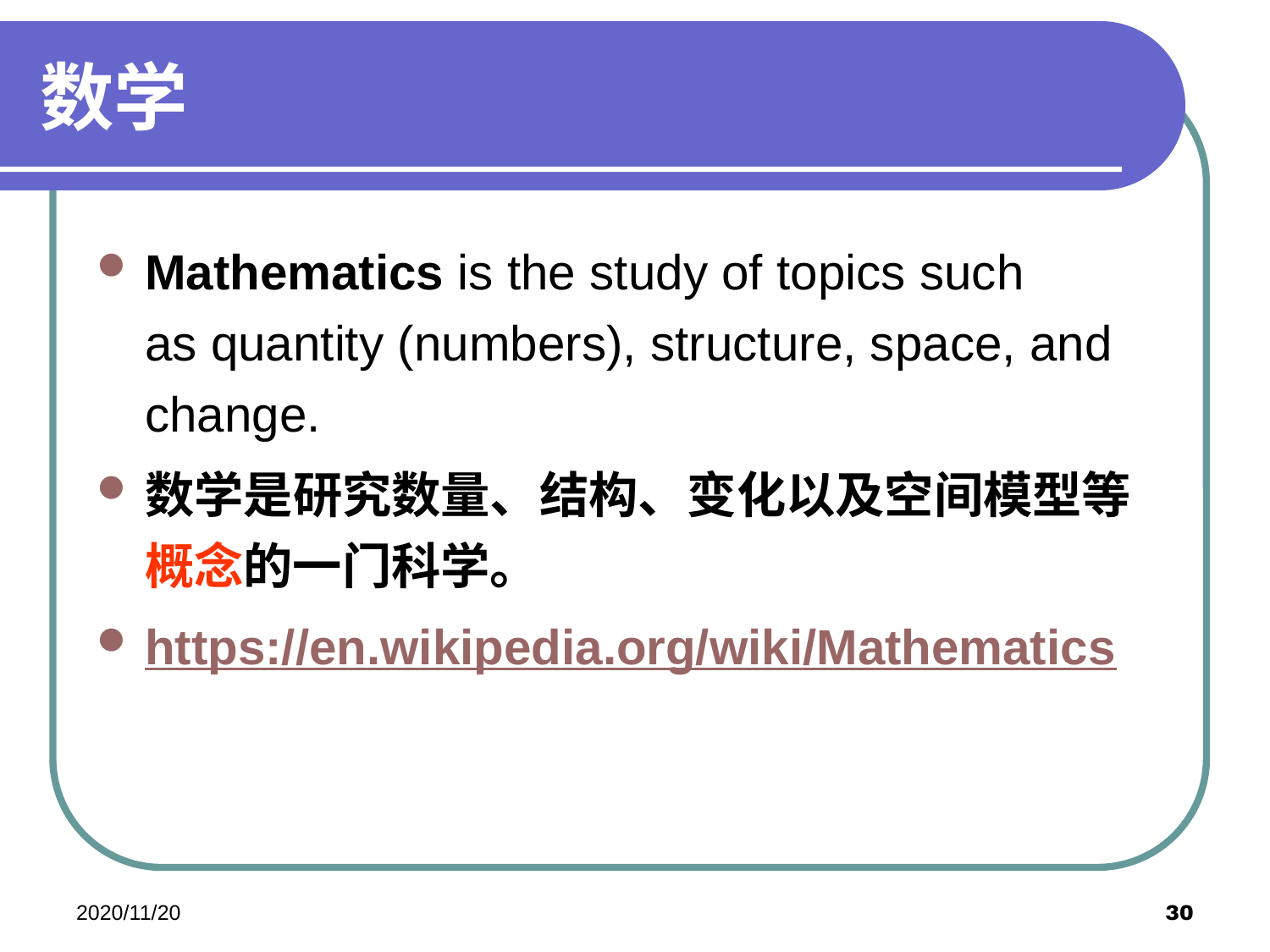

# 数学
Mathematics is the study of topics such as quantity (numbers), structure, space, and change.
数学是研究数量、结构、变化以及空间模型等概念的一门科学。
https://en.wikipedia.org/wiki/Mathematics

2020/11/20
30